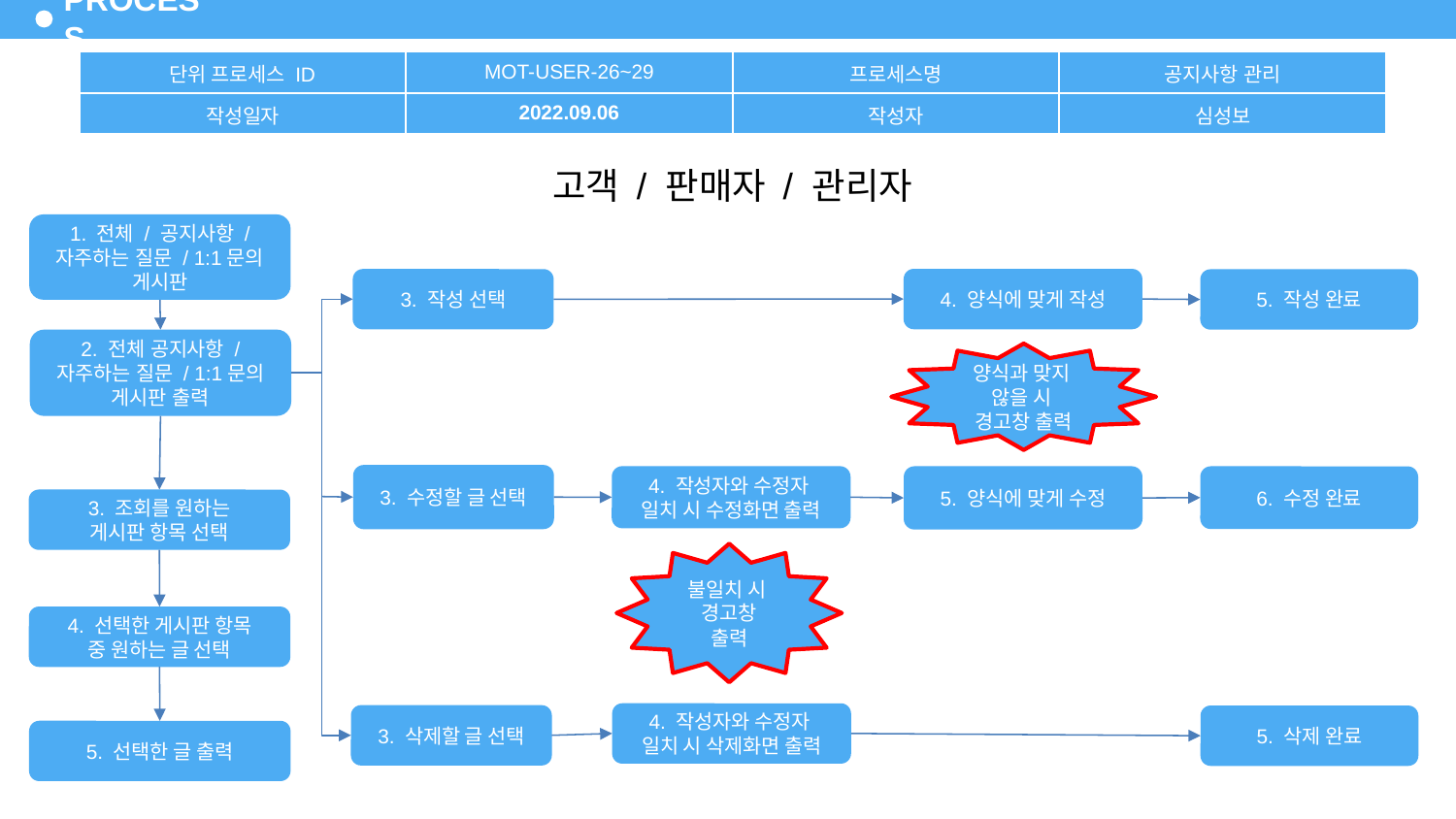

PROCESS
| 단위 프로세스 ID | MOT-USER-26~29 | 프로세스명 | 공지사항 관리 |
| --- | --- | --- | --- |
| 작성일자 | 2022.09.06 | 작성자 | 심성보 |
고객 / 판매자 / 관리자
1. 전체 / 공지사항 / 자주하는 질문 / 1:1문의 게시판
4. 양식에 맞게 작성
3. 작성 선택
5. 작성 완료
2. 전체 공지사항 / 자주하는 질문 / 1:1문의 게시판 출력
양식과 맞지
않을 시
경고창 출력
3. 수정할 글 선택
4. 작성자와 수정자
일치 시 수정화면 출력
5. 양식에 맞게 수정
6. 수정 완료
3. 조회를 원하는
게시판 항목 선택

불일치 시
경고창
출력

4. 선택한 게시판 항목
중 원하는 글 선택
4. 작성자와 수정자
일치 시 삭제화면 출력
3. 삭제할 글 선택
5. 삭제 완료
5. 선택한 글 출력